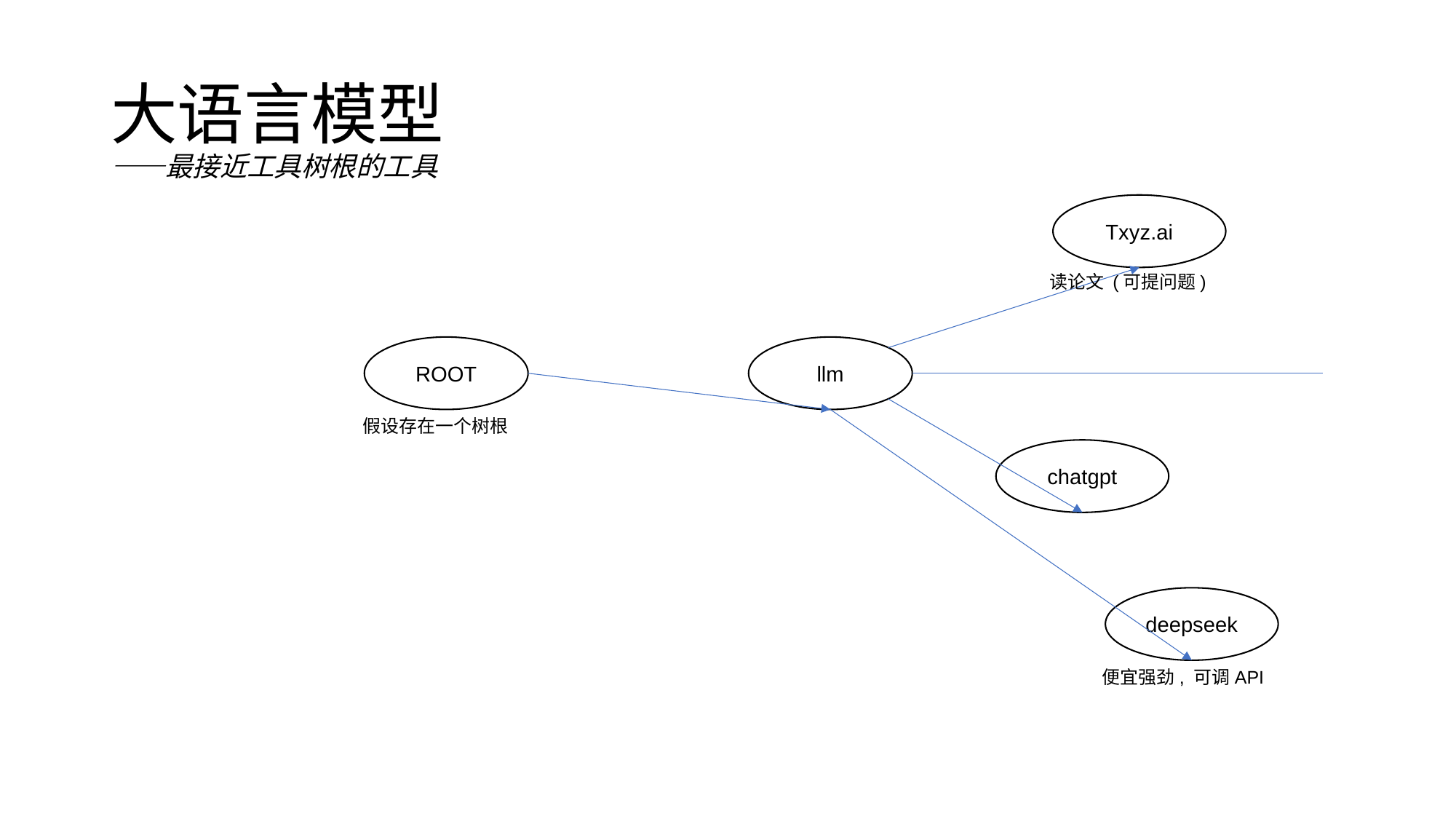

大语言模型
——最接近工具树根的工具
Txyz.ai
读论文 (可提问题)
ROOT
llm
假设存在一个树根
chatgpt
deepseek
便宜强劲, 可调API